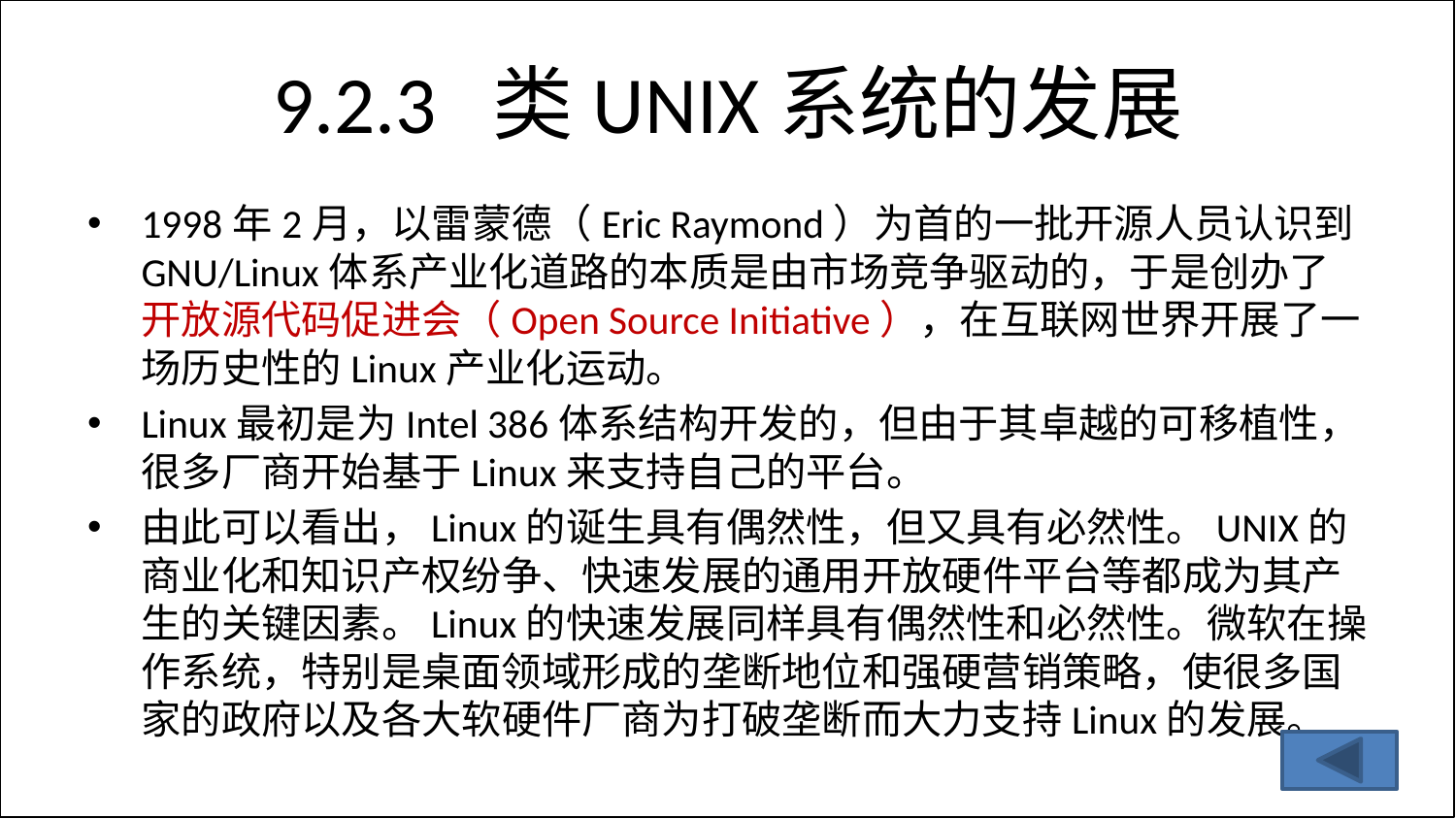

# 9.2.3  类UNIX系统的发展
1998年2月，以雷蒙德（Eric Raymond）为首的一批开源人员认识到GNU/Linux体系产业化道路的本质是由市场竞争驱动的，于是创办了开放源代码促进会（Open Source Initiative），在互联网世界开展了一场历史性的Linux产业化运动。
Linux最初是为Intel 386体系结构开发的，但由于其卓越的可移植性，很多厂商开始基于Linux来支持自己的平台。
由此可以看出，Linux的诞生具有偶然性，但又具有必然性。UNIX的商业化和知识产权纷争、快速发展的通用开放硬件平台等都成为其产生的关键因素。Linux的快速发展同样具有偶然性和必然性。微软在操作系统，特别是桌面领域形成的垄断地位和强硬营销策略，使很多国家的政府以及各大软硬件厂商为打破垄断而大力支持Linux的发展。